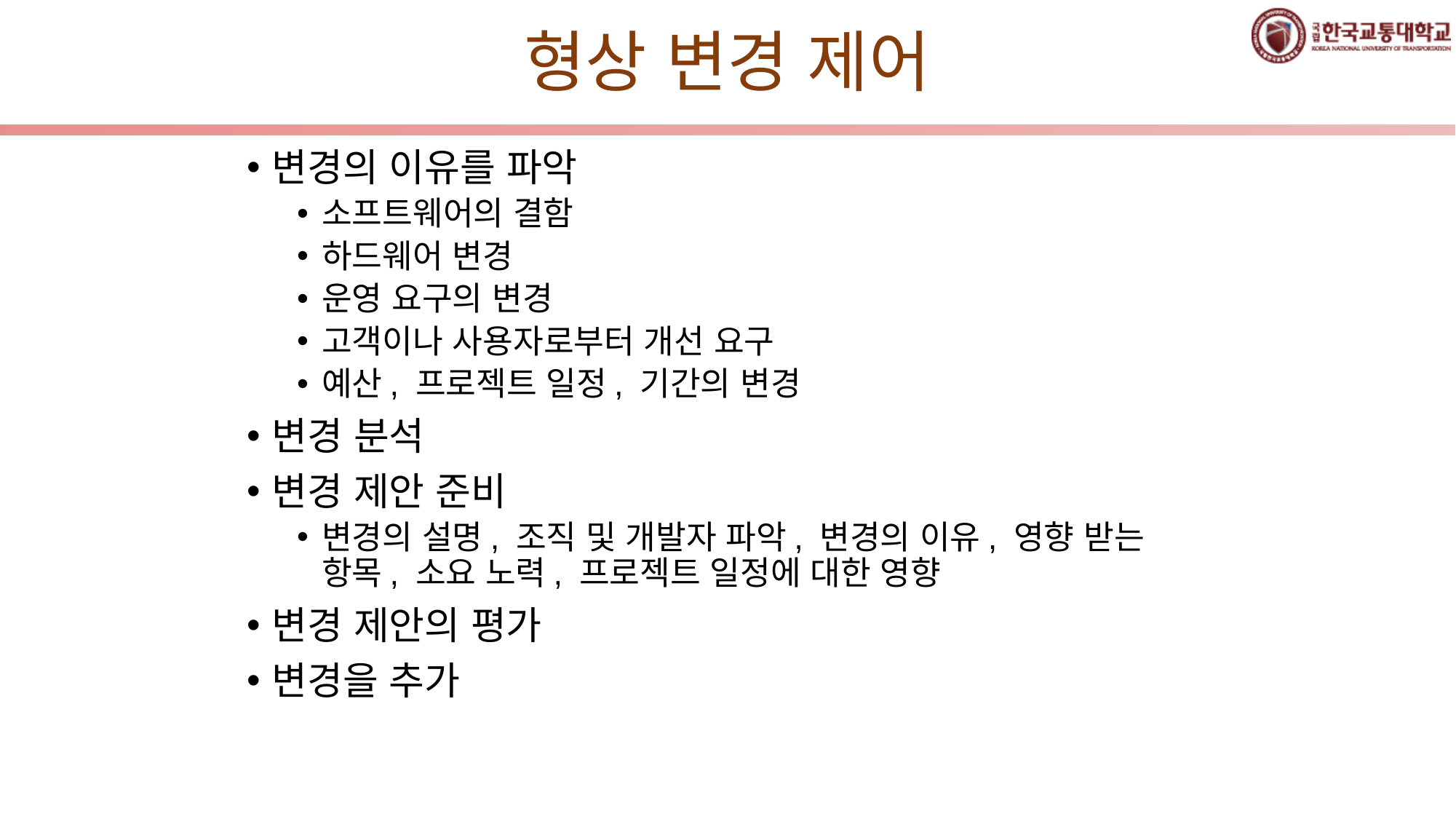

# 형상 변경 제어
변경의 이유를 파악
소프트웨어의 결함
하드웨어 변경
운영 요구의 변경
고객이나 사용자로부터 개선 요구
예산, 프로젝트 일정, 기간의 변경
변경 분석
변경 제안 준비
변경의 설명, 조직 및 개발자 파악, 변경의 이유, 영향 받는 항목, 소요 노력, 프로젝트 일정에 대한 영향
변경 제안의 평가
변경을 추가